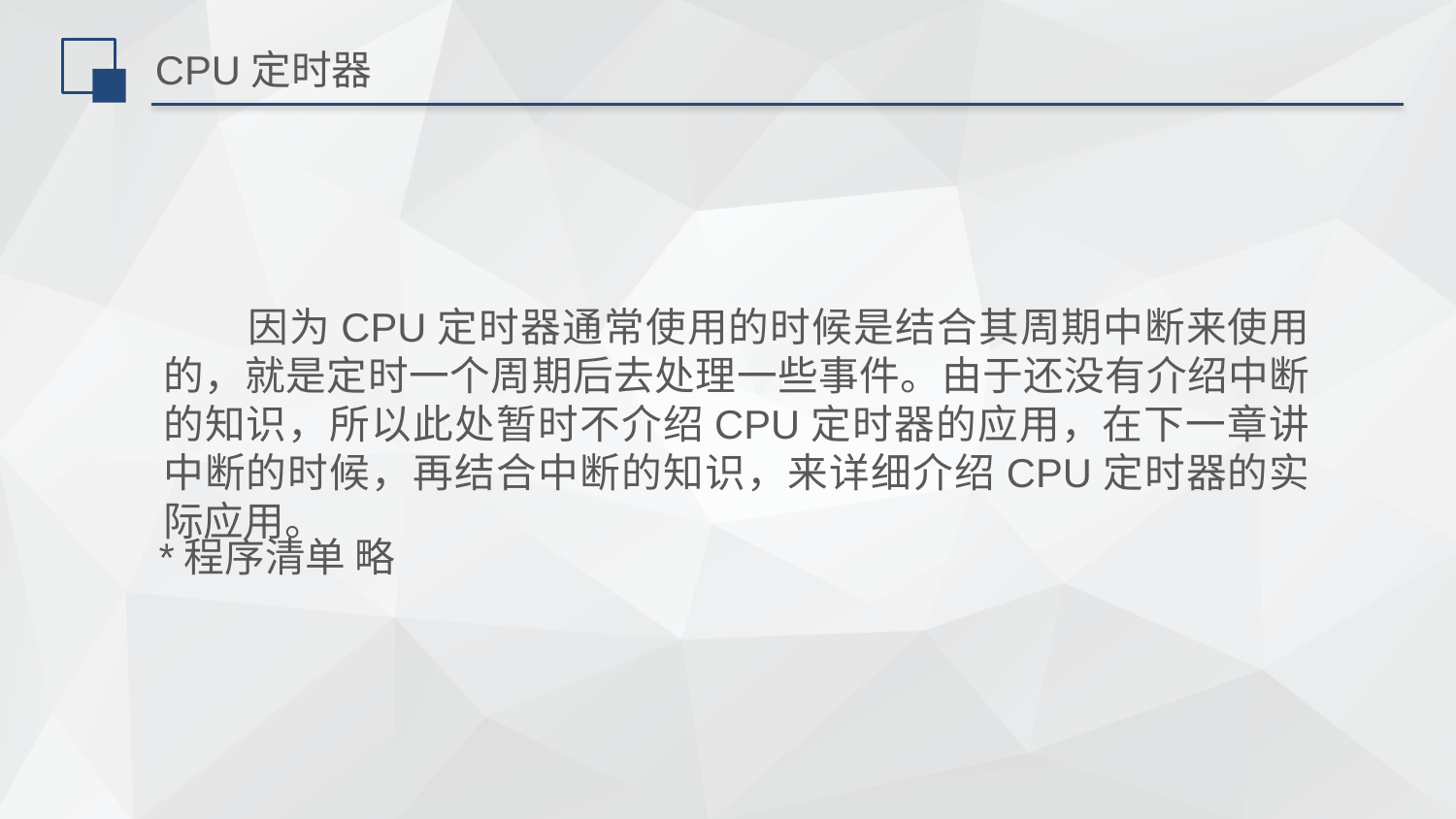

# CPU定时器
因为CPU定时器通常使用的时候是结合其周期中断来使用的，就是定时一个周期后去处理一些事件。由于还没有介绍中断的知识，所以此处暂时不介绍CPU定时器的应用，在下一章讲中断的时候，再结合中断的知识，来详细介绍CPU定时器的实际应用。
*程序清单 略